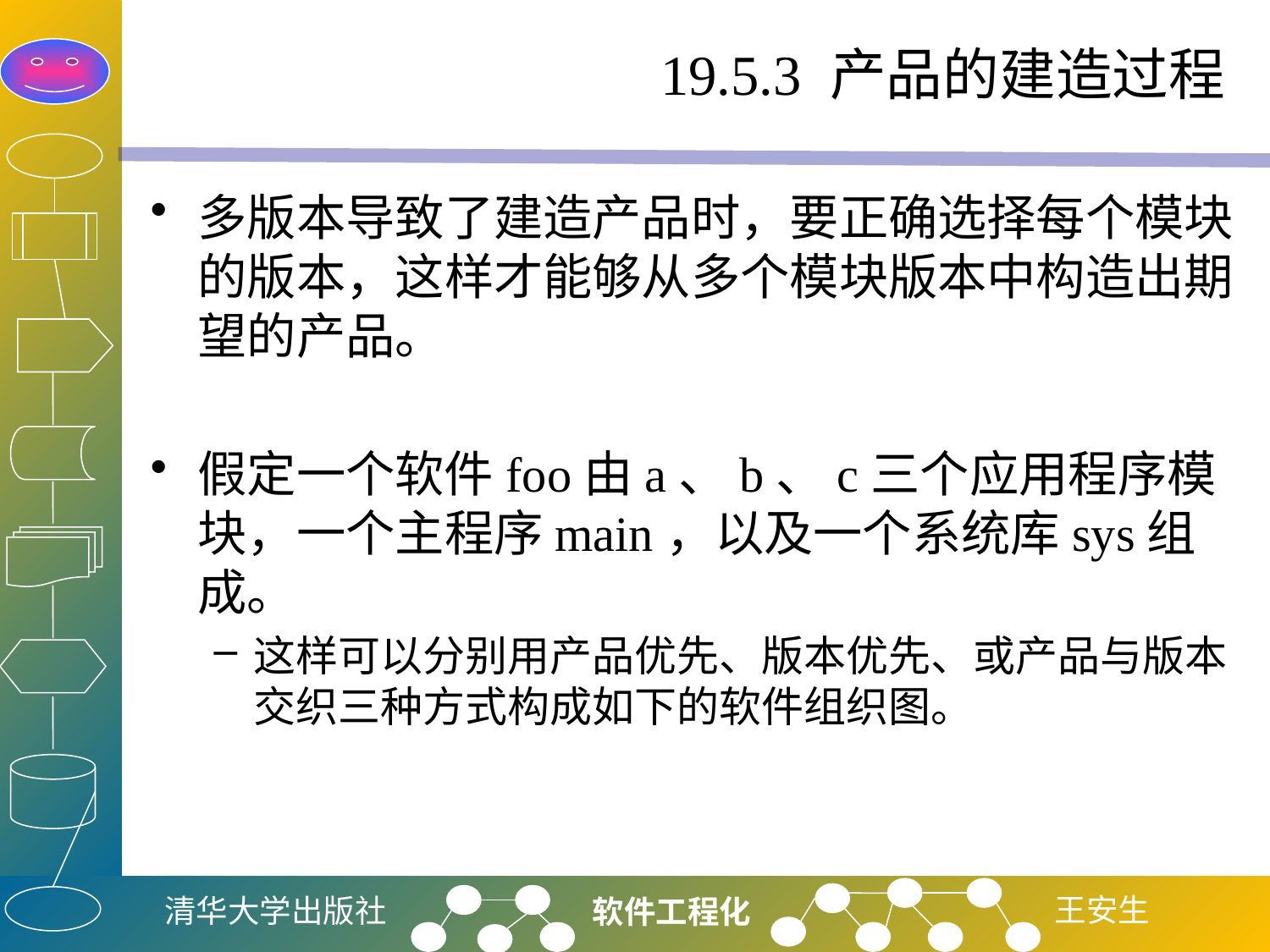

# 19.5.3 产品的建造过程
多版本导致了建造产品时，要正确选择每个模块的版本，这样才能够从多个模块版本中构造出期望的产品。

假定一个软件foo由a、b、c三个应用程序模块，一个主程序main，以及一个系统库sys组成。
这样可以分别用产品优先、版本优先、或产品与版本交织三种方式构成如下的软件组织图。